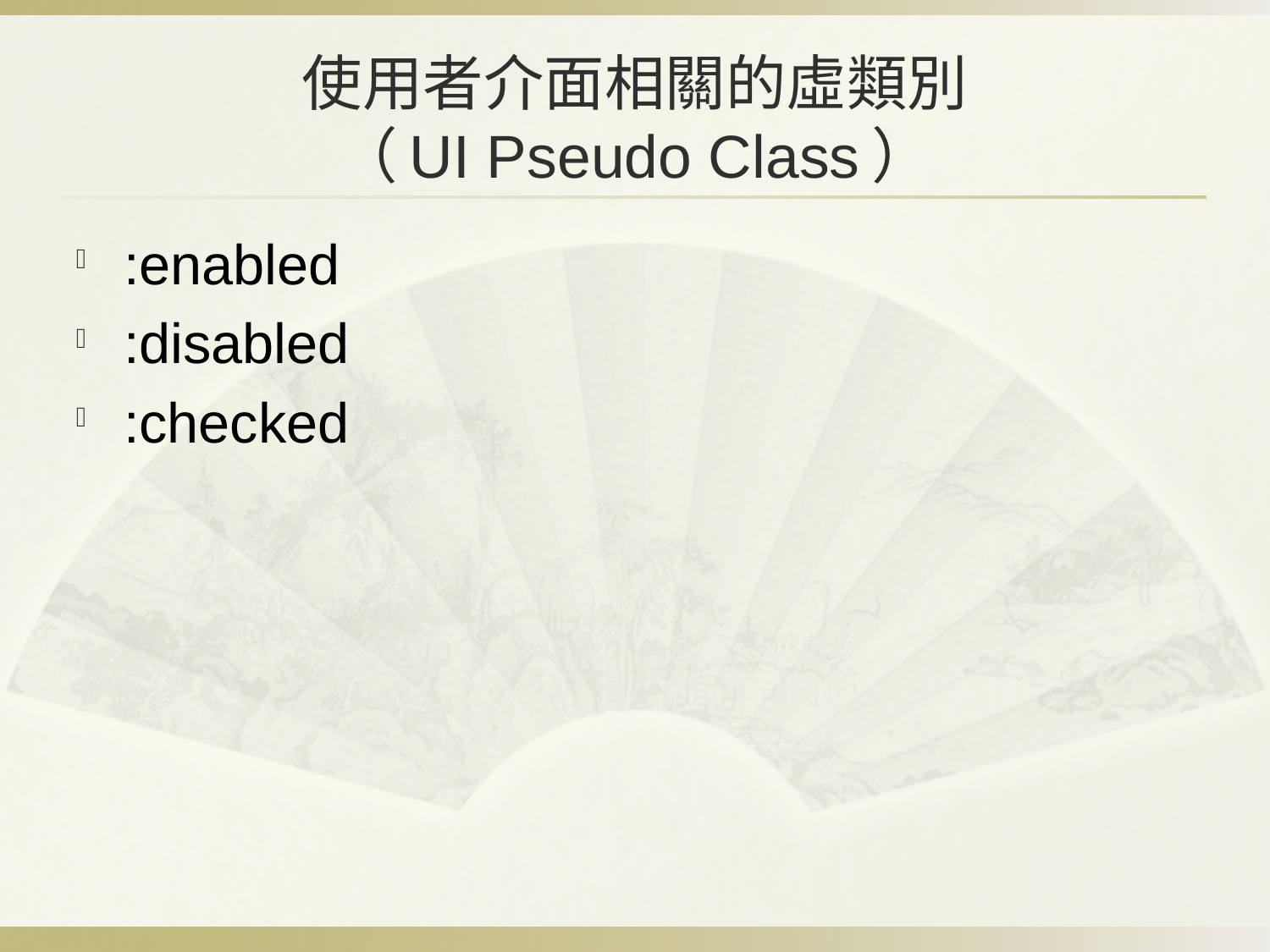

# 使用者介面相關的虛類別 （UI Pseudo Class）
:enabled
:disabled
:checked